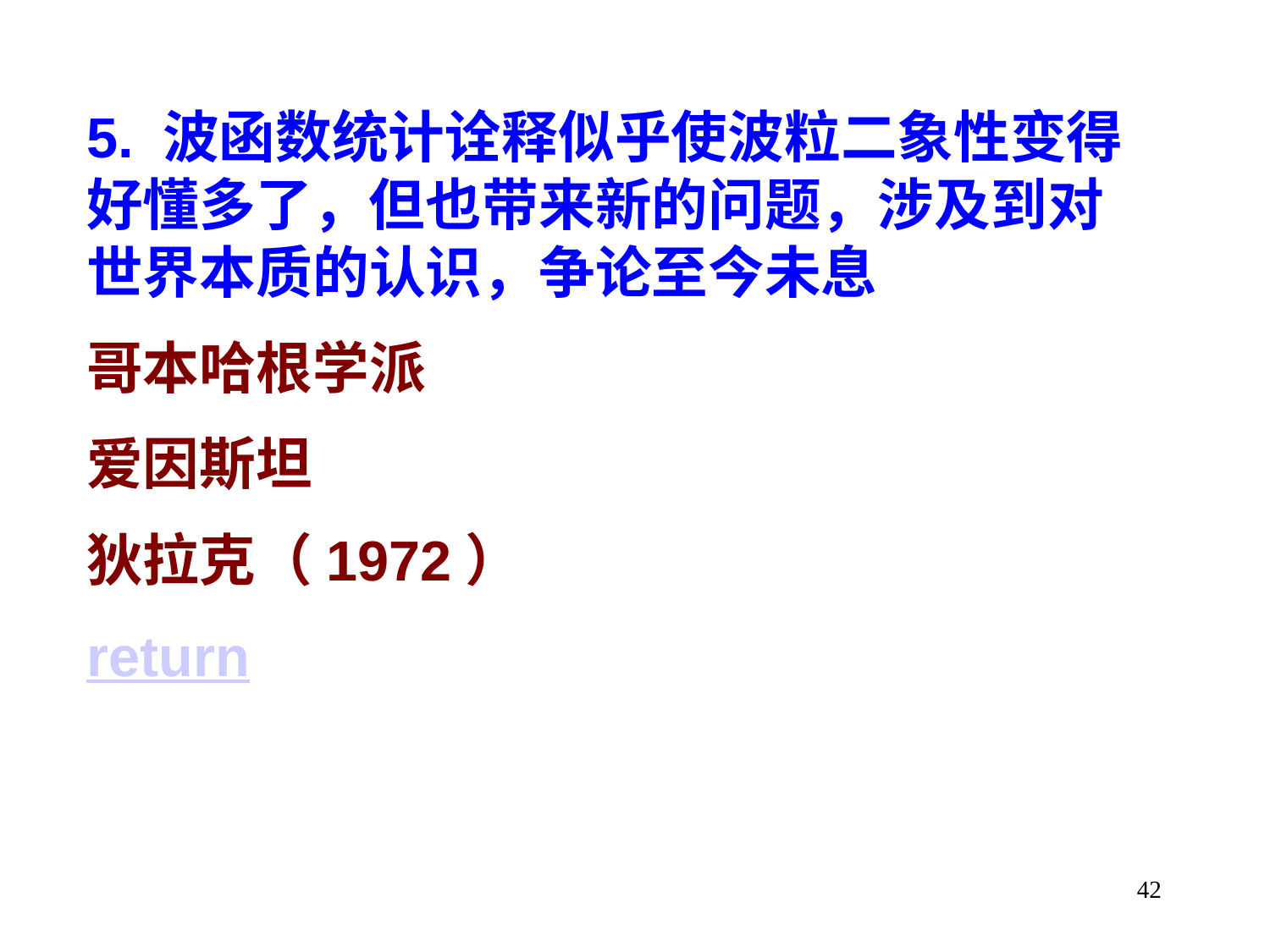

5. 波函数统计诠释似乎使波粒二象性变得好懂多了，但也带来新的问题，涉及到对世界本质的认识，争论至今未息
哥本哈根学派
爱因斯坦
狄拉克（1972）
return

42